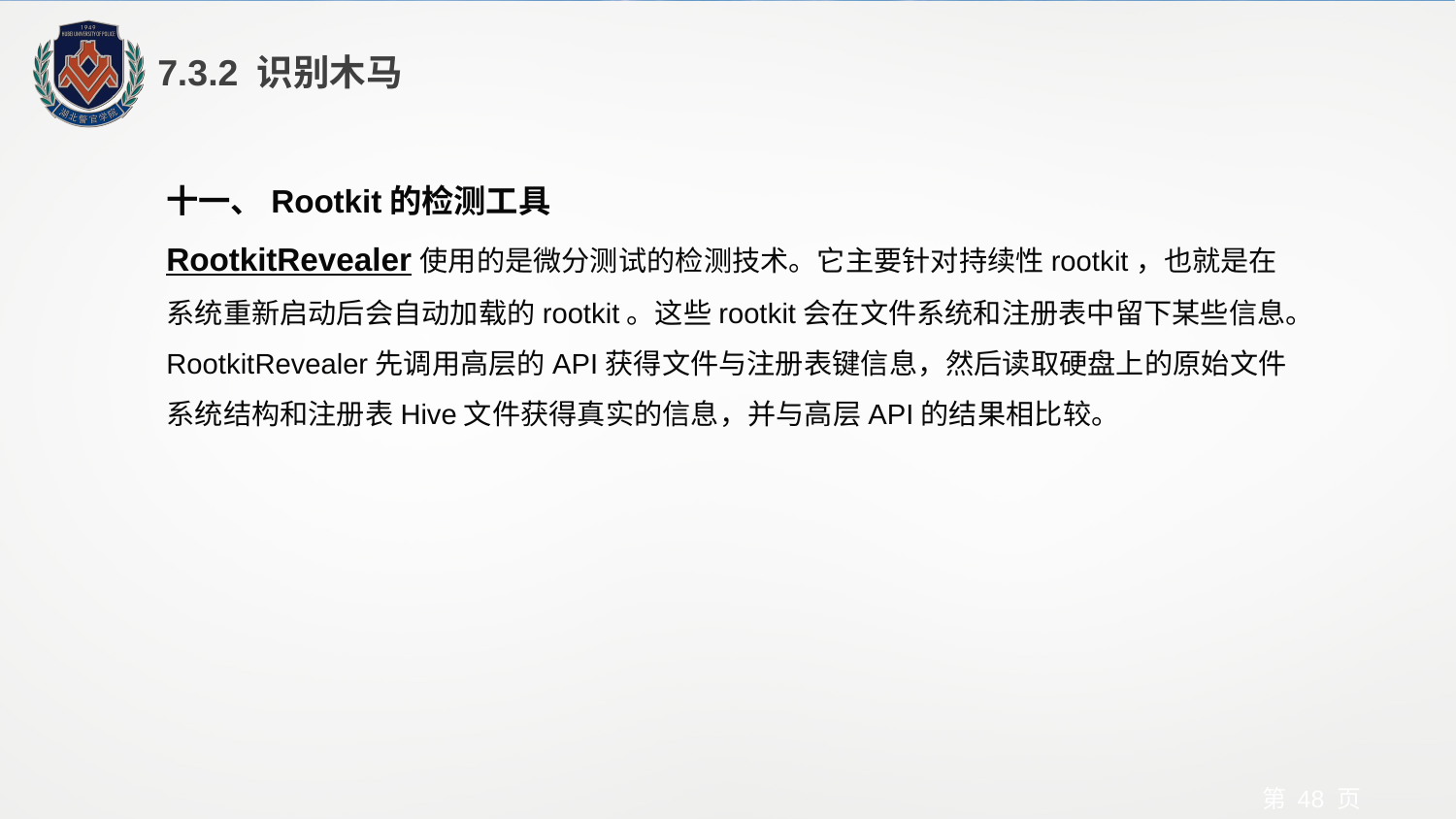

7.3.2 识别木马
十一、Rootkit的检测工具
RootkitRevealer使用的是微分测试的检测技术。它主要针对持续性rootkit，也就是在系统重新启动后会自动加载的rootkit。这些rootkit会在文件系统和注册表中留下某些信息。RootkitRevealer先调用高层的API获得文件与注册表键信息，然后读取硬盘上的原始文件系统结构和注册表Hive文件获得真实的信息，并与高层API的结果相比较。